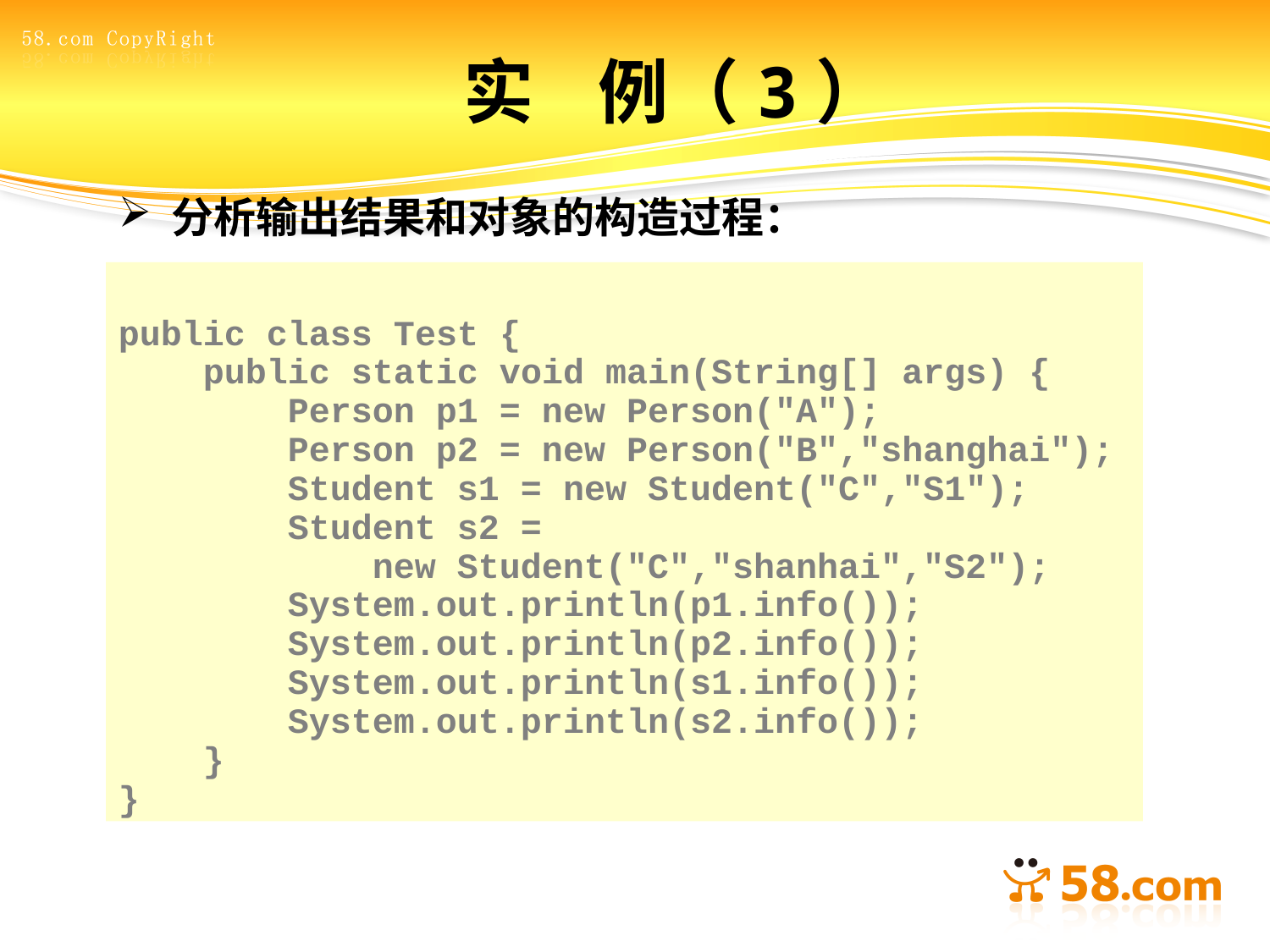

实    例（3）
 分析输出结果和对象的构造过程：

public class Test {
    public static void main(String[] args) {
        Person p1 = new Person("A");
        Person p2 = new Person("B","shanghai");
        Student s1 = new Student("C","S1");
        Student s2 =
            new Student("C","shanhai","S2");
        System.out.println(p1.info());
        System.out.println(p2.info());
        System.out.println(s1.info());
        System.out.println(s2.info());
    }
}